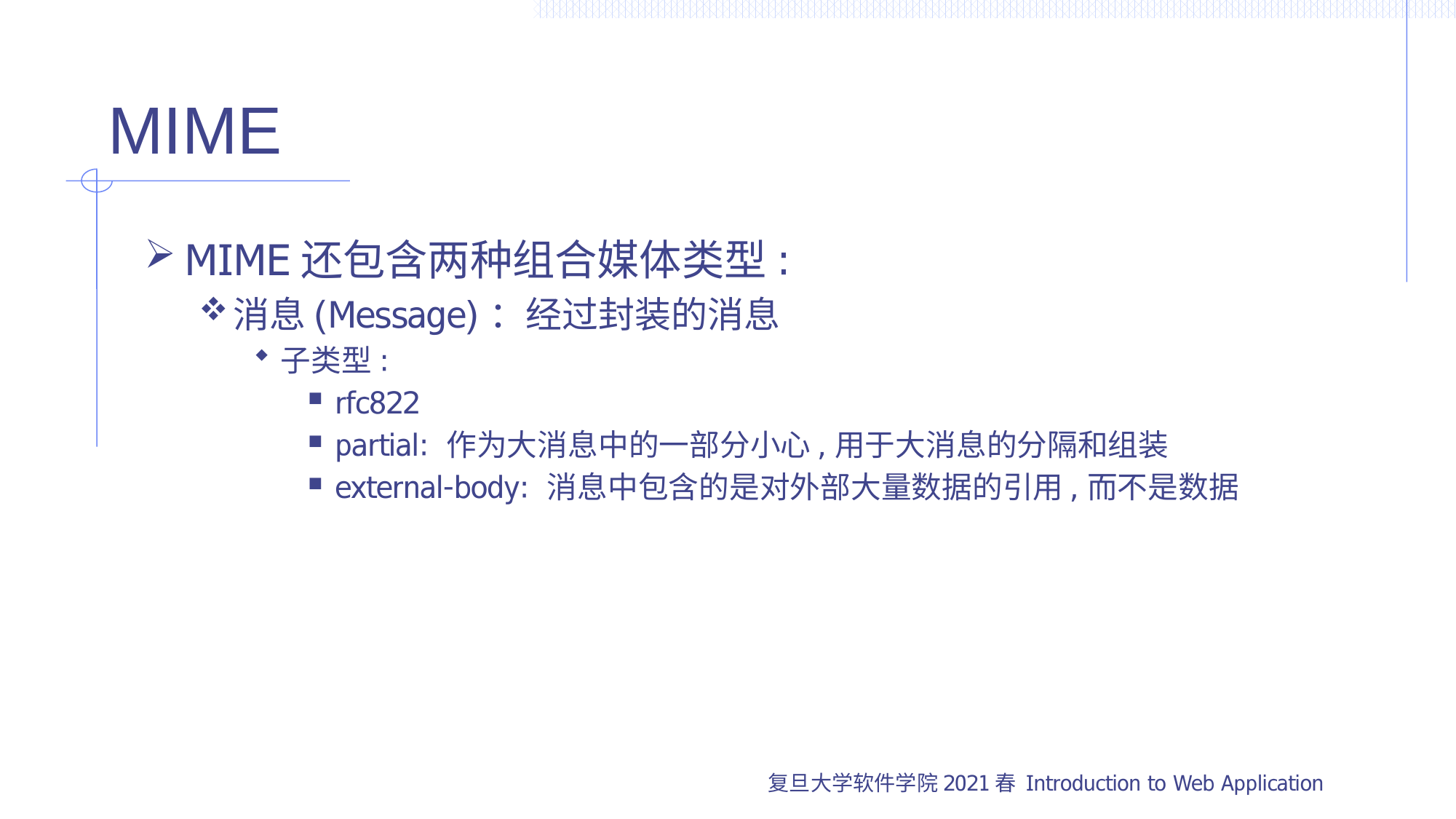

# MIME
MIME还包含两种组合媒体类型:
消息(Message)：经过封装的消息
子类型:
rfc822
partial: 作为大消息中的一部分小心,用于大消息的分隔和组装
external-body: 消息中包含的是对外部大量数据的引用,而不是数据